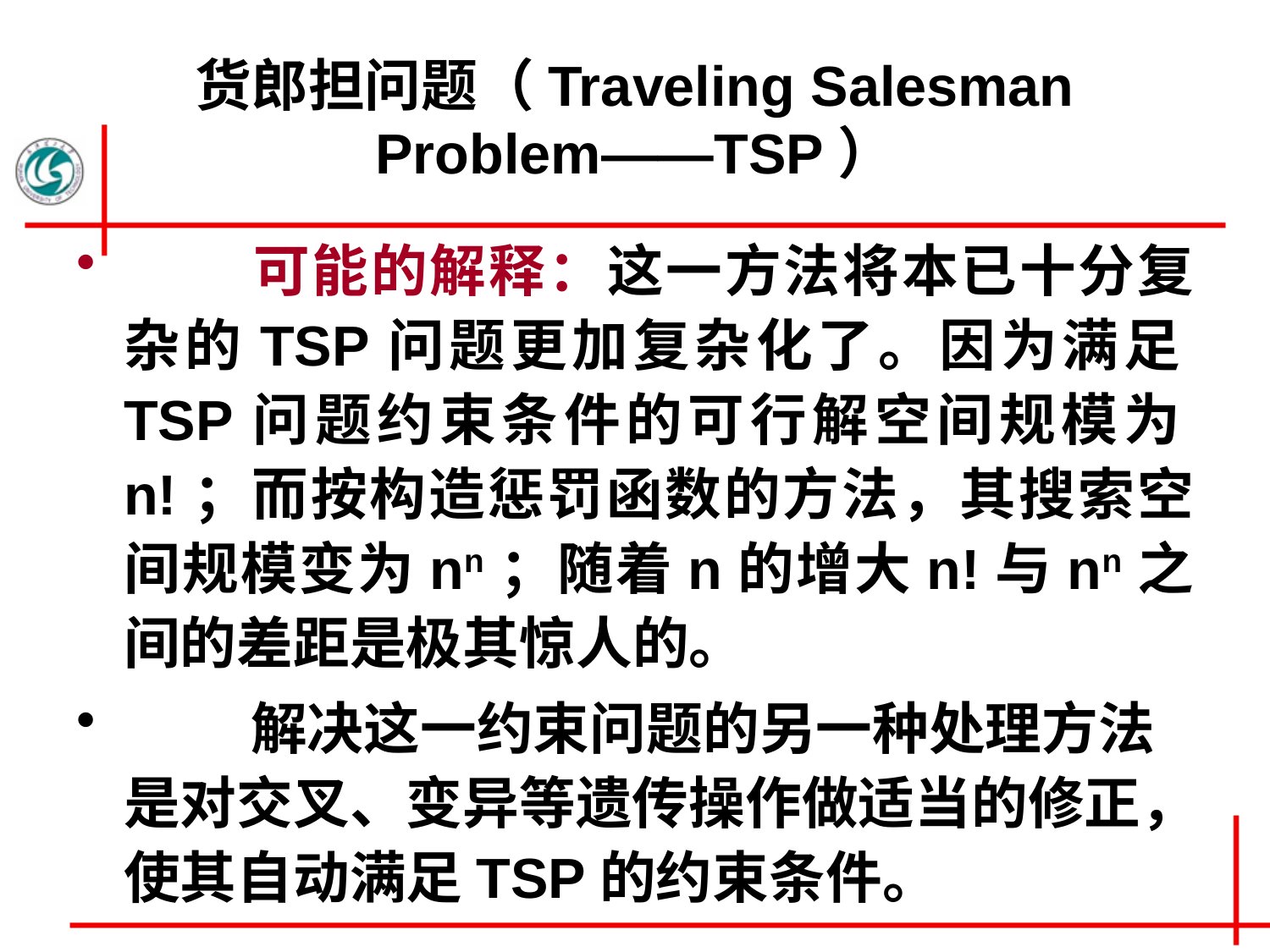

# 货郎担问题（Traveling Salesman Problem——TSP）
	可能的解释：这一方法将本已十分复杂的TSP问题更加复杂化了。因为满足TSP问题约束条件的可行解空间规模为n!；而按构造惩罚函数的方法，其搜索空间规模变为nn；随着n的增大n!与nn之间的差距是极其惊人的。
	解决这一约束问题的另一种处理方法是对交叉、变异等遗传操作做适当的修正，使其自动满足TSP的约束条件。